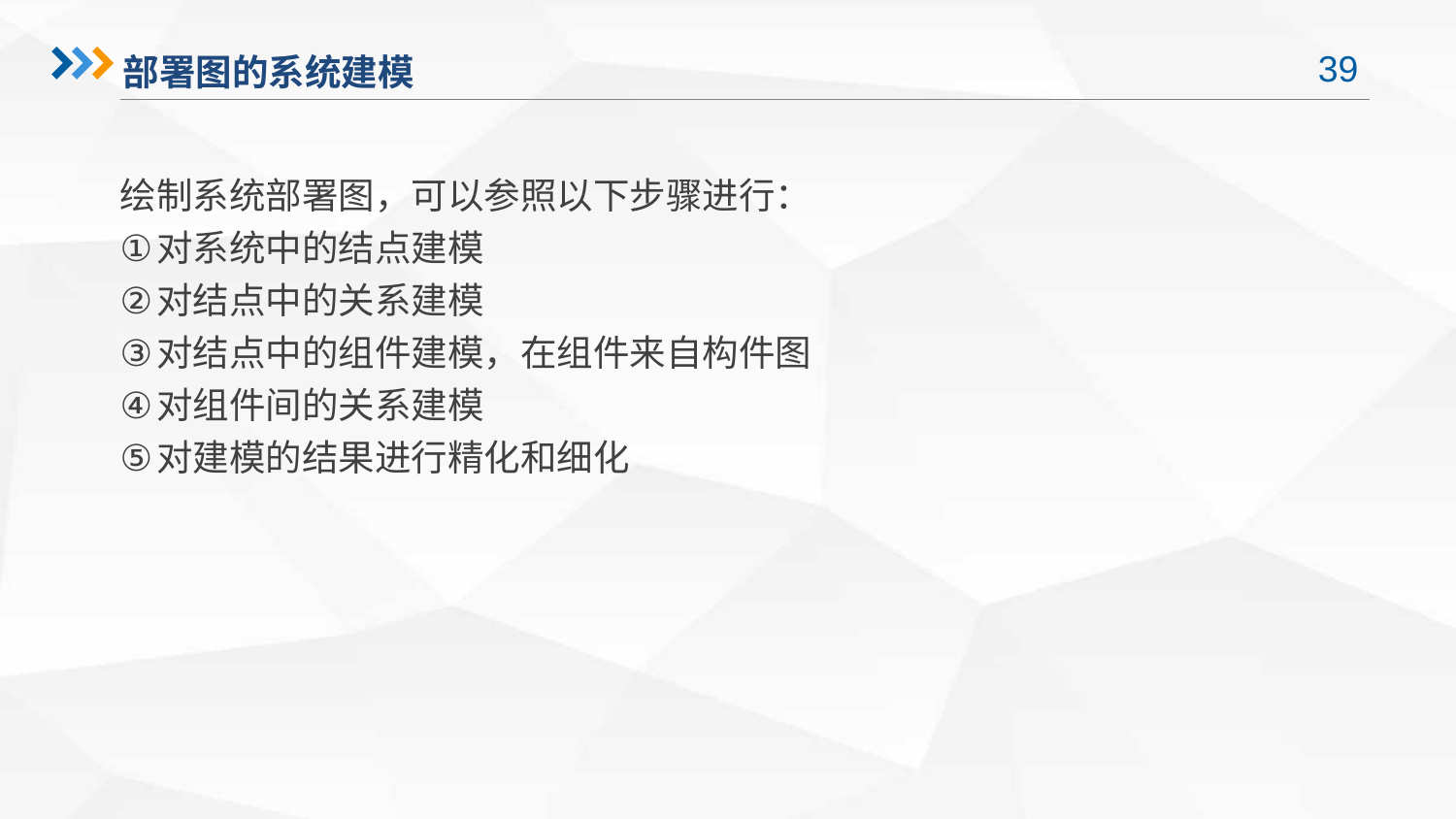

部署图的系统建模
绘制系统部署图，可以参照以下步骤进行：
对系统中的结点建模
对结点中的关系建模
对结点中的组件建模，在组件来自构件图
对组件间的关系建模
对建模的结果进行精化和细化